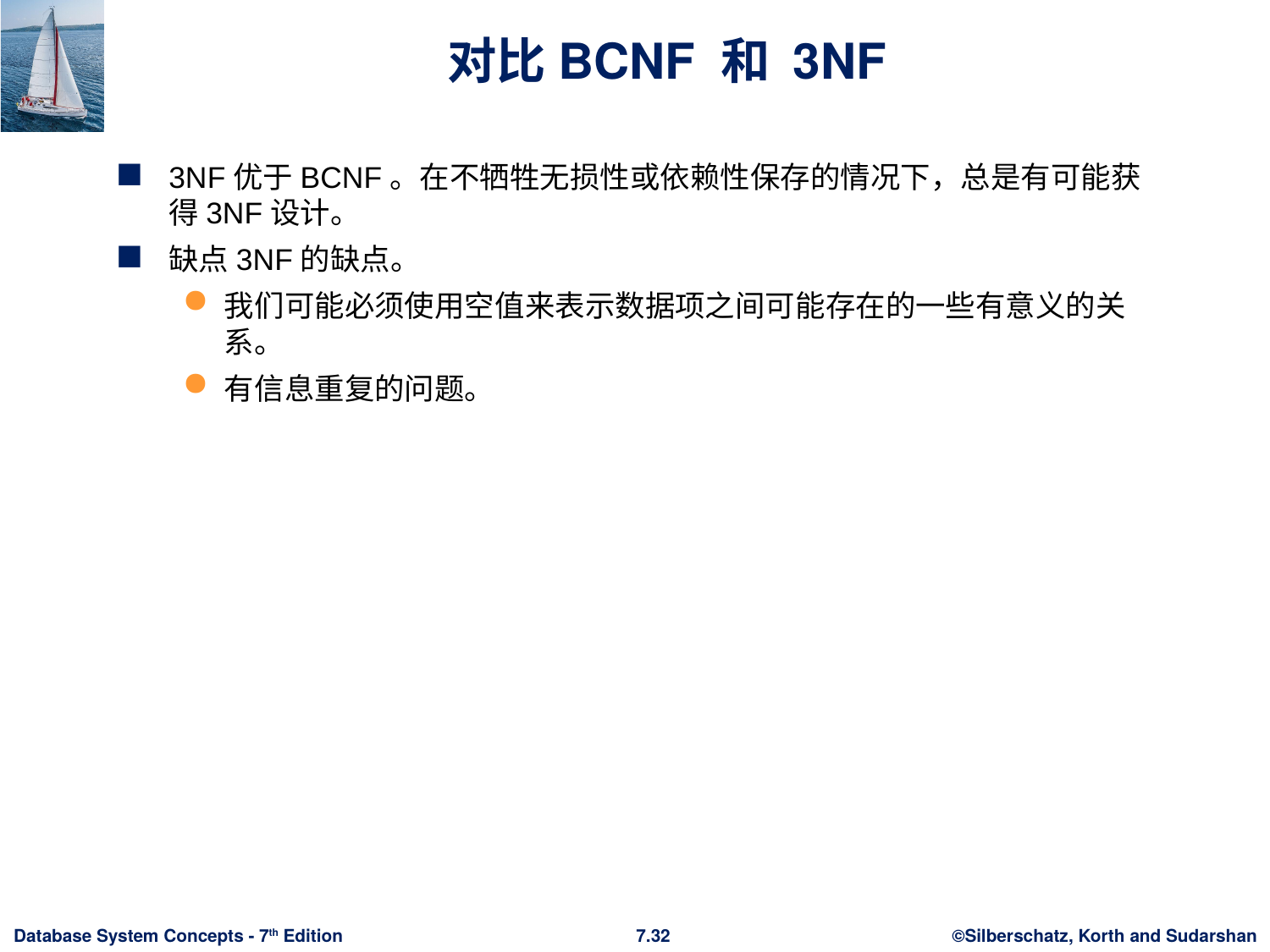

# 对比BCNF 和 3NF
3NF优于BCNF。在不牺牲无损性或依赖性保存的情况下，总是有可能获得3NF设计。
缺点3NF的缺点。
我们可能必须使用空值来表示数据项之间可能存在的一些有意义的关系。
有信息重复的问题。